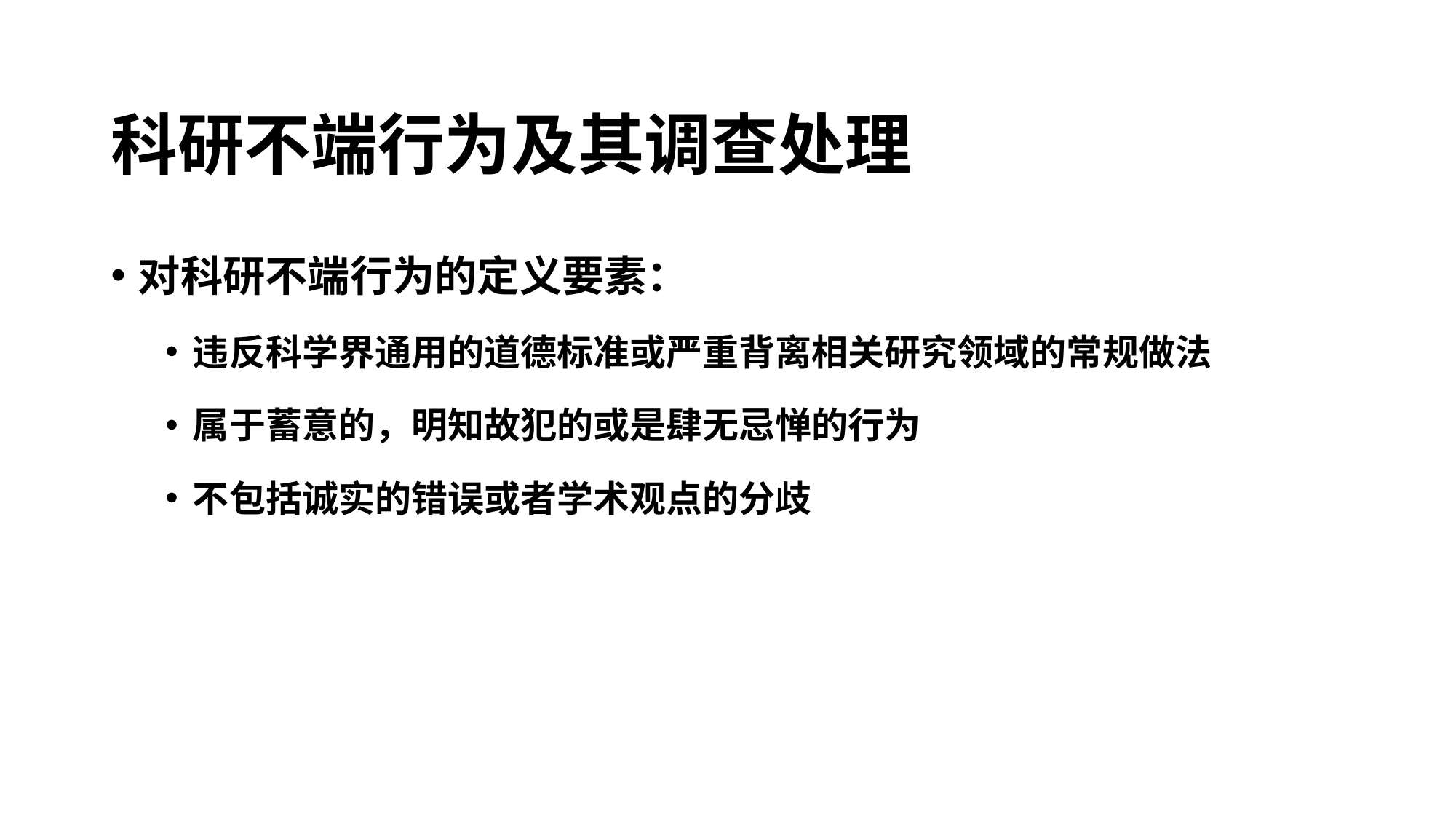

# 科研不端行为及其调查处理
对科研不端行为的定义要素：
违反科学界通用的道德标准或严重背离相关研究领域的常规做法
属于蓄意的，明知故犯的或是肆无忌惮的行为
不包括诚实的错误或者学术观点的分歧